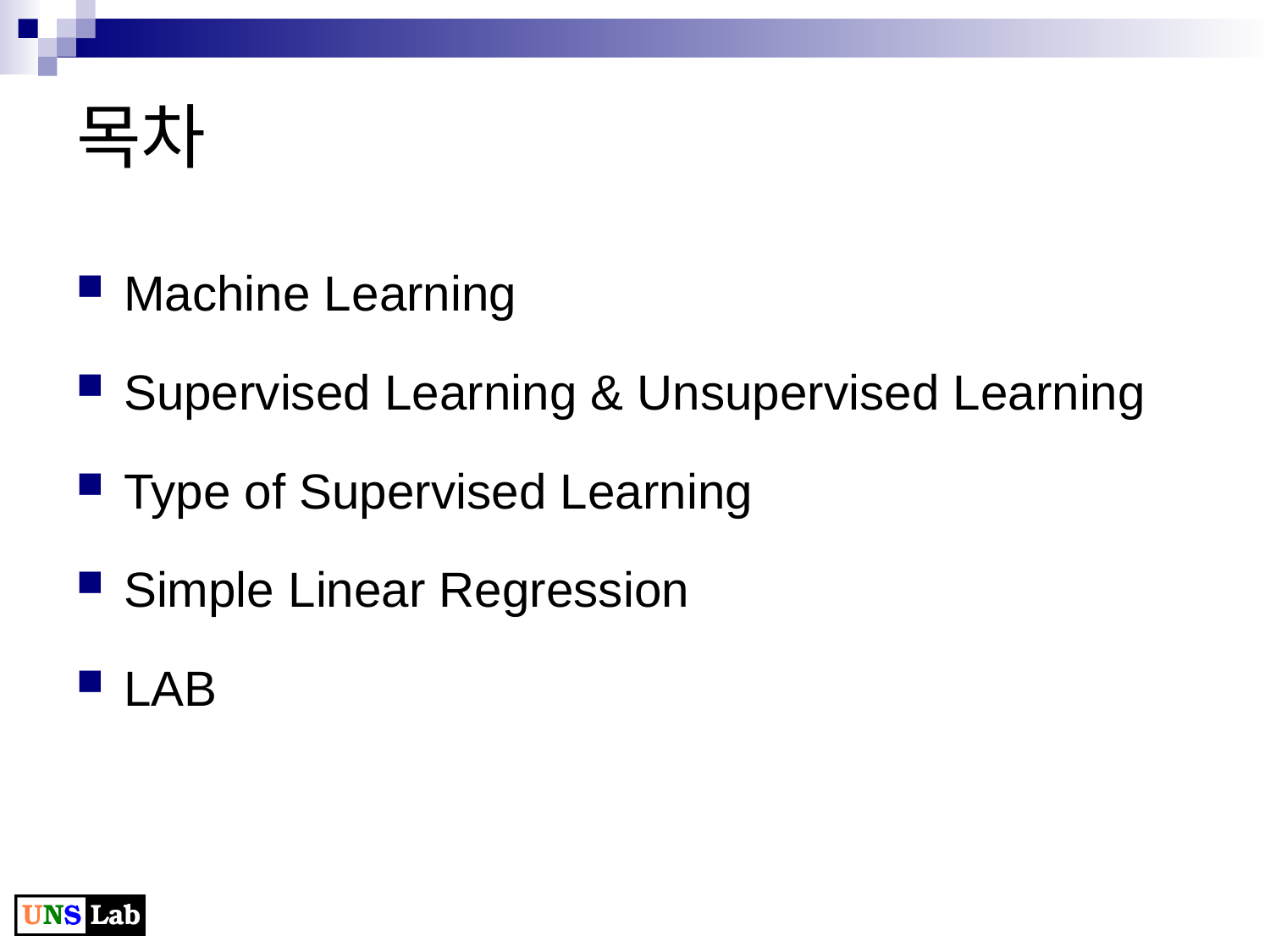

# 목차
Machine Learning
Supervised Learning & Unsupervised Learning
Type of Supervised Learning
Simple Linear Regression
LAB